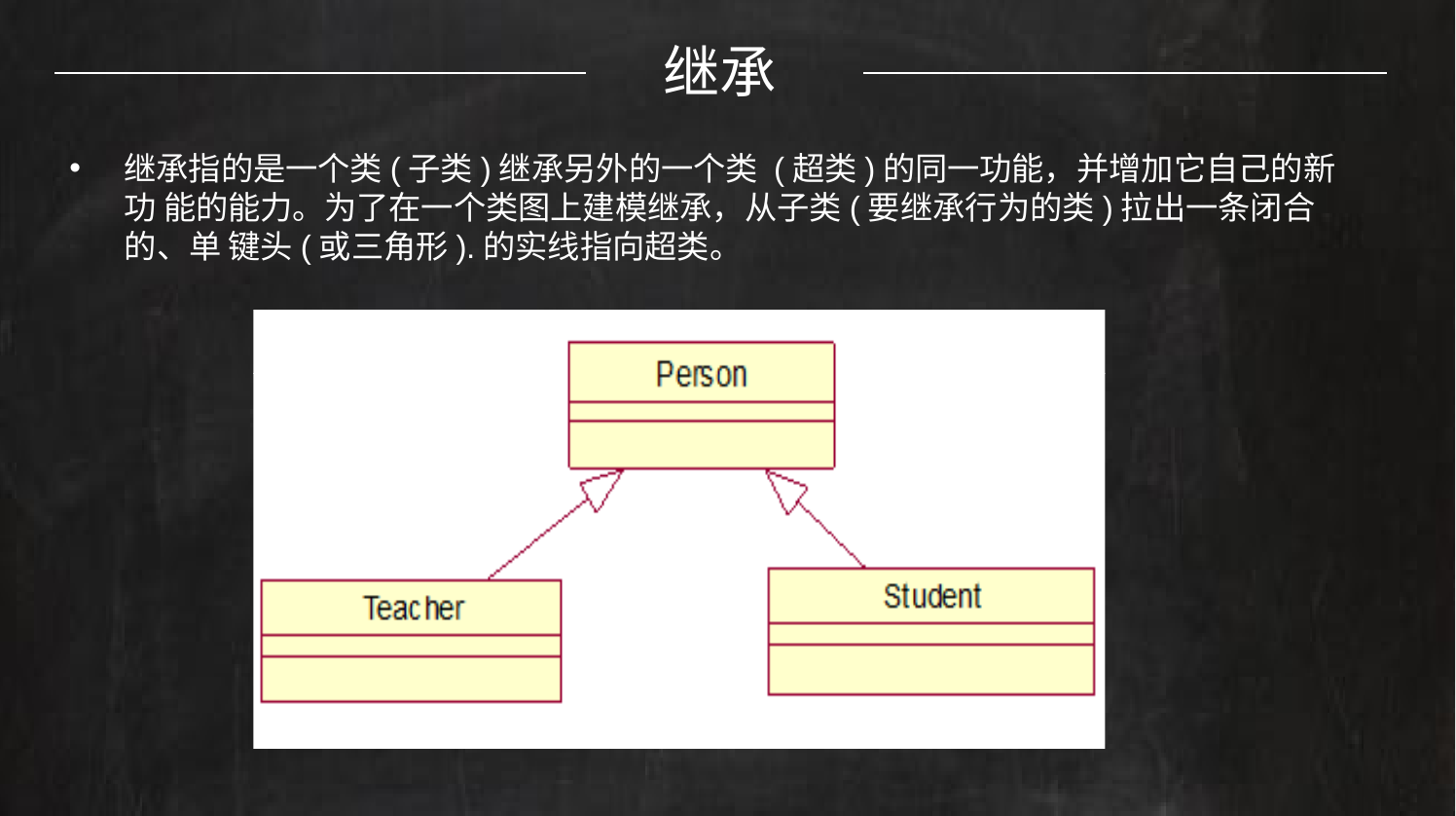

继承

继承指的是一个类(子类)继承另外的一个类 (超类)的同一功能，并增加它自己的新功 能的能力。为了在一个类图上建模继承，从子类(要继承行为的类)拉出一条闭合的、单 键头(或三角形).的实线指向超类。